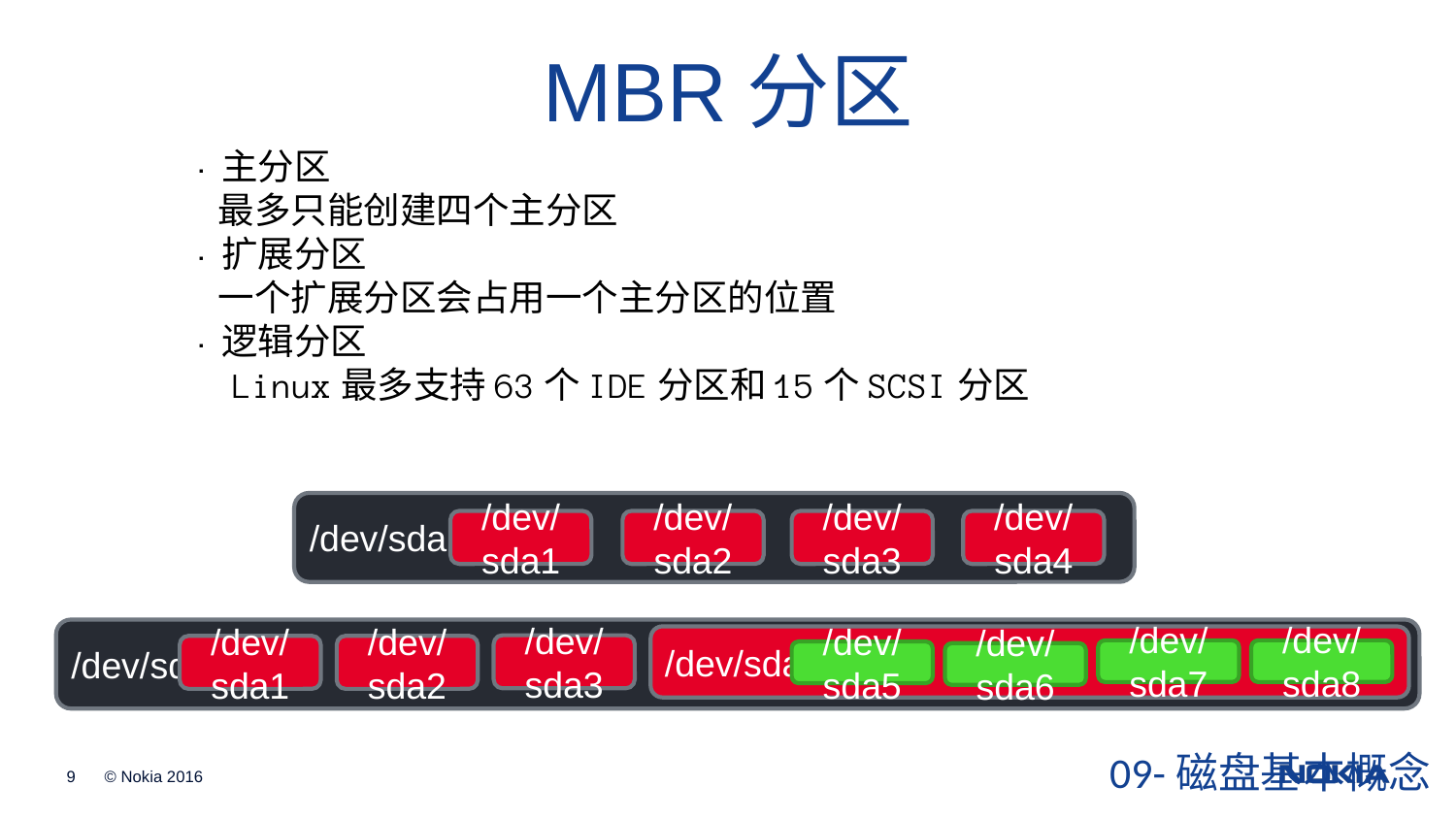

# MBR分区
·主分区
  最多只能创建四个主分区
·扩展分区
  一个扩展分区会占用一个主分区的位置
·逻辑分区
  Linux最多支持63个IDE分区和15个SCSI分区
/dev/sda
/dev/sda1
/dev/sda2
/dev/sda3
/dev/sda4
/dev/sda
/dev/sda4
/dev/sda3
/dev/sda1
/dev/sda2
/dev/sda7
/dev/sda8
/dev/sda5
/dev/sda6
09-磁盘基本概念